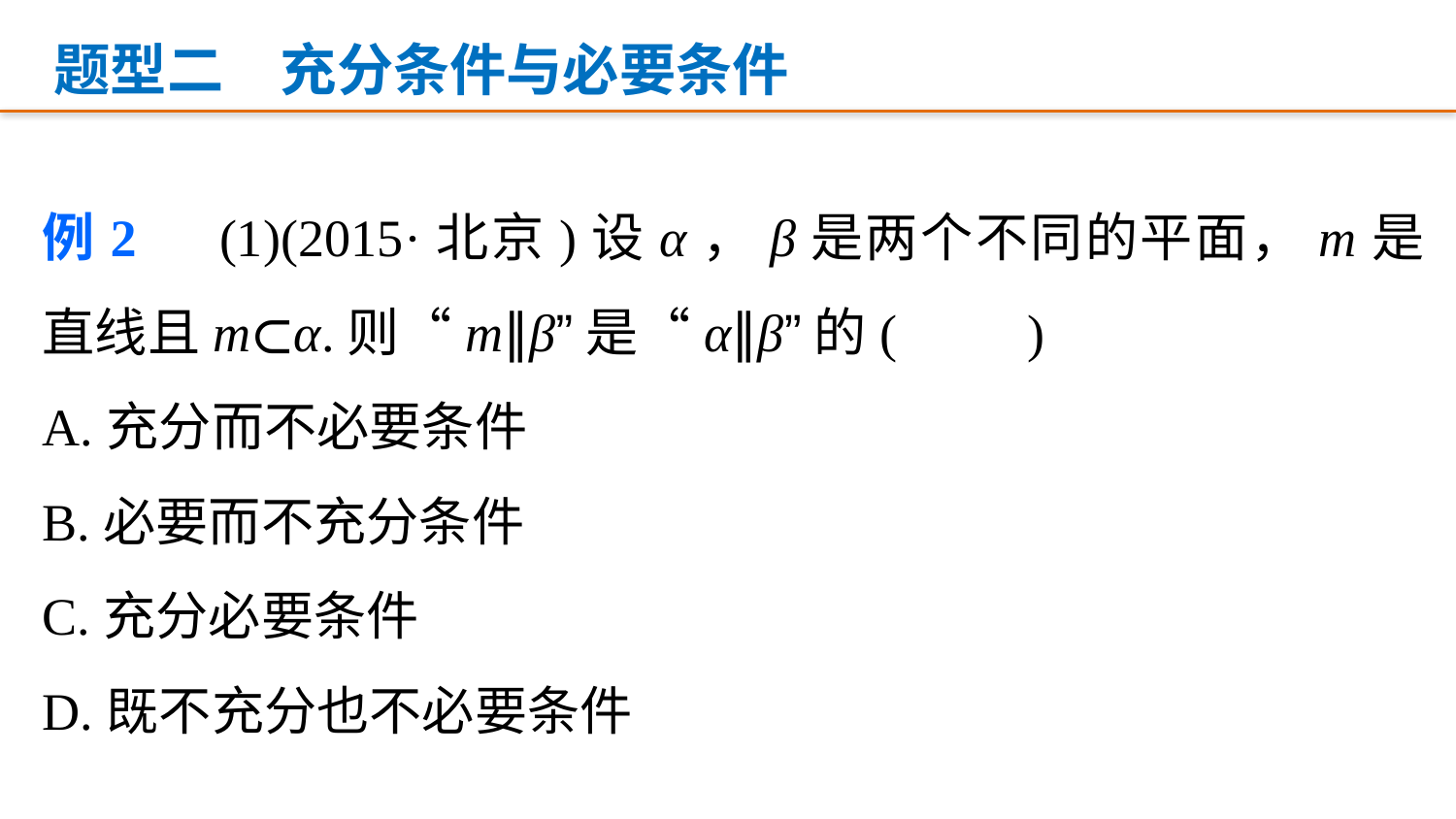

题型二　充分条件与必要条件
例2　(1)(2015·北京)设α，β是两个不同的平面，m是直线且m⊂α.则“m∥β”是“α∥β”的(　　)
A.充分而不必要条件
B.必要而不充分条件
C.充分必要条件
D.既不充分也不必要条件